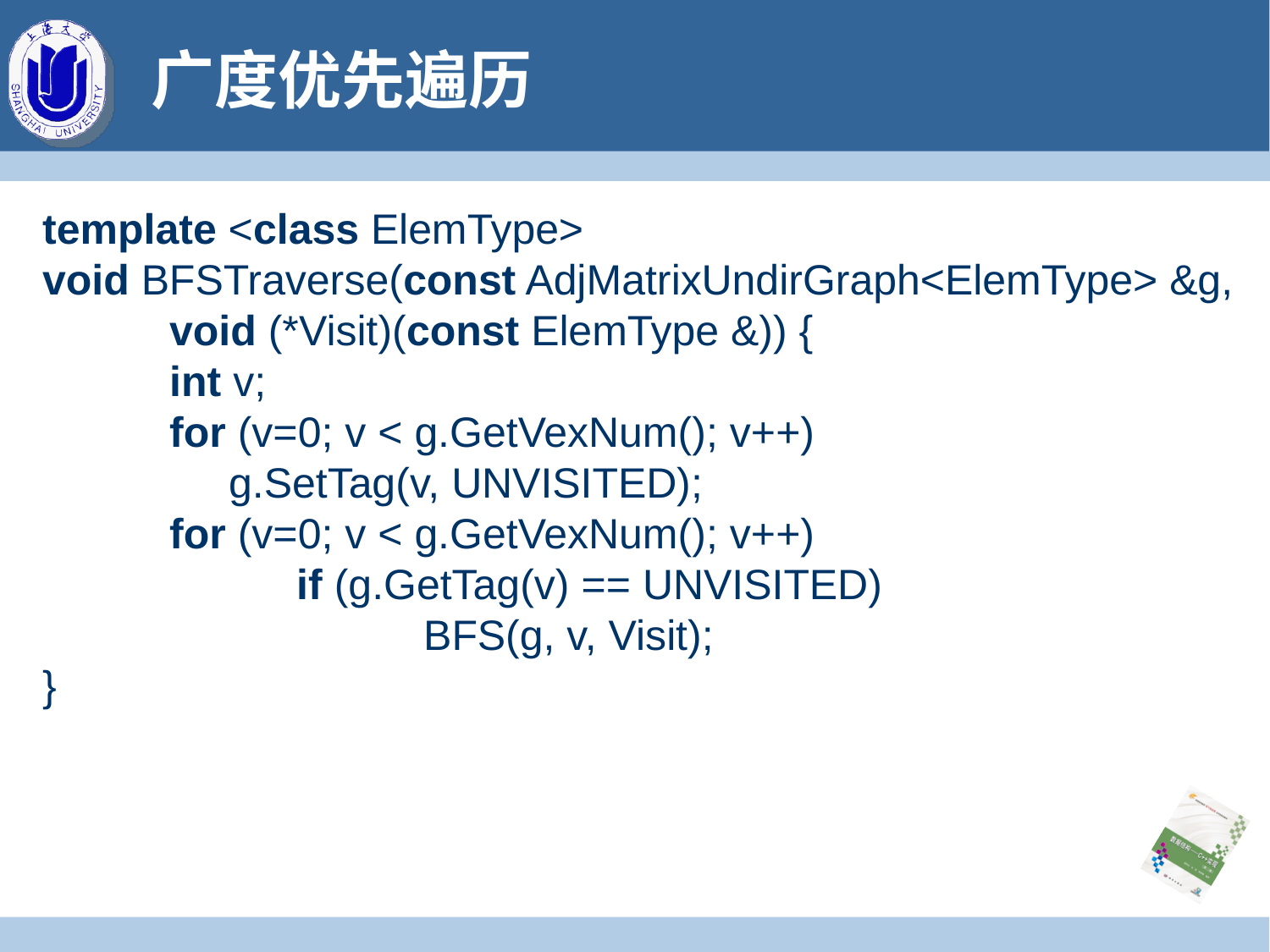

# 广度优先遍历
template <class ElemType>
void BFSTraverse(const AdjMatrixUndirGraph<ElemType> &g,
	void (*Visit)(const ElemType &)) {
	int v;
	for (v=0; v < g.GetVexNum(); v++)
	     g.SetTag(v, UNVISITED);
	for (v=0; v < g.GetVexNum(); v++)
		if (g.GetTag(v) == UNVISITED)
			BFS(g, v, Visit);
}